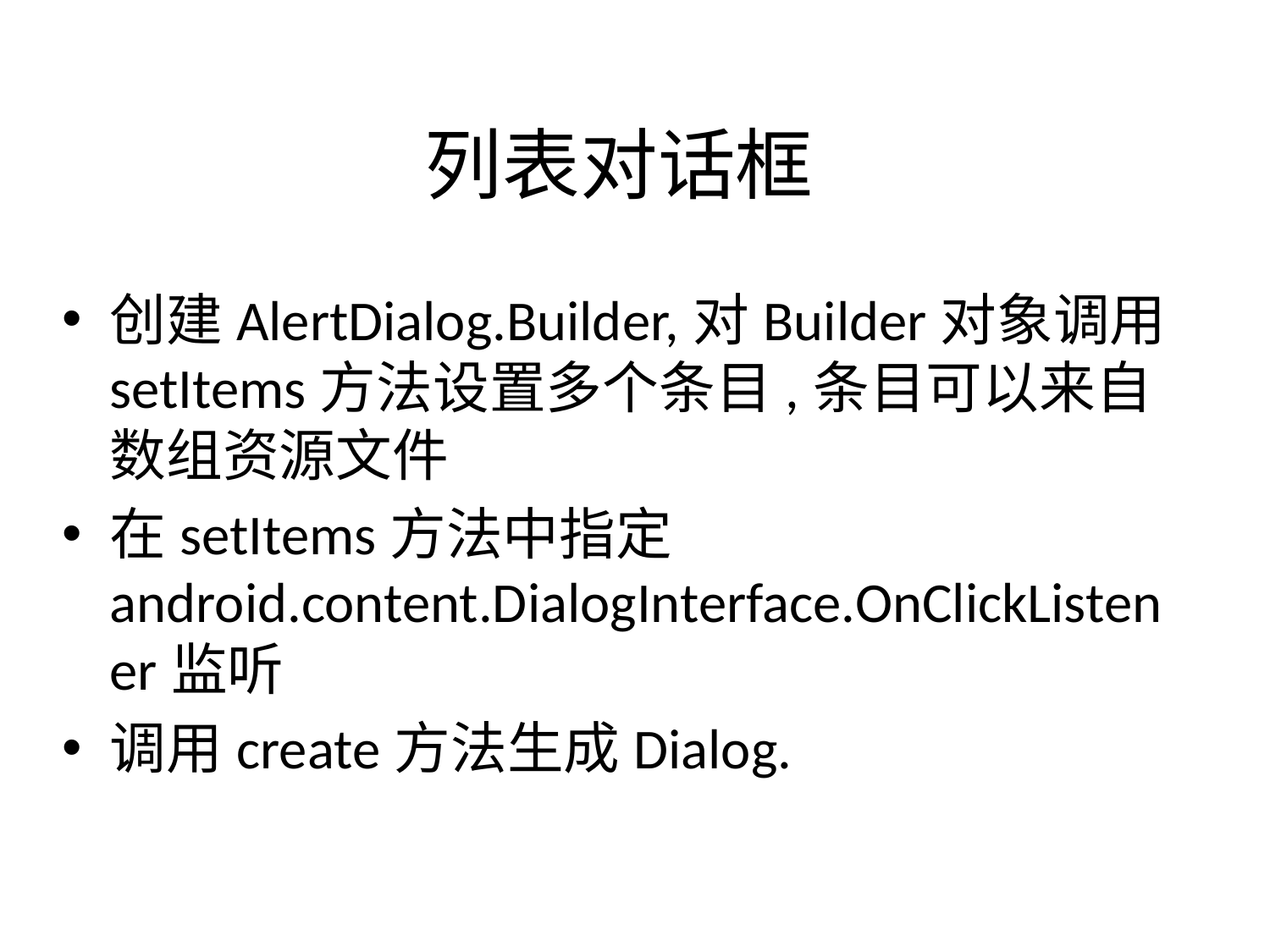

# 列表对话框
创建AlertDialog.Builder,对Builder对象调用setItems方法设置多个条目,条目可以来自数组资源文件
在setItems方法中指定android.content.DialogInterface.OnClickListener监听
调用create方法生成Dialog.